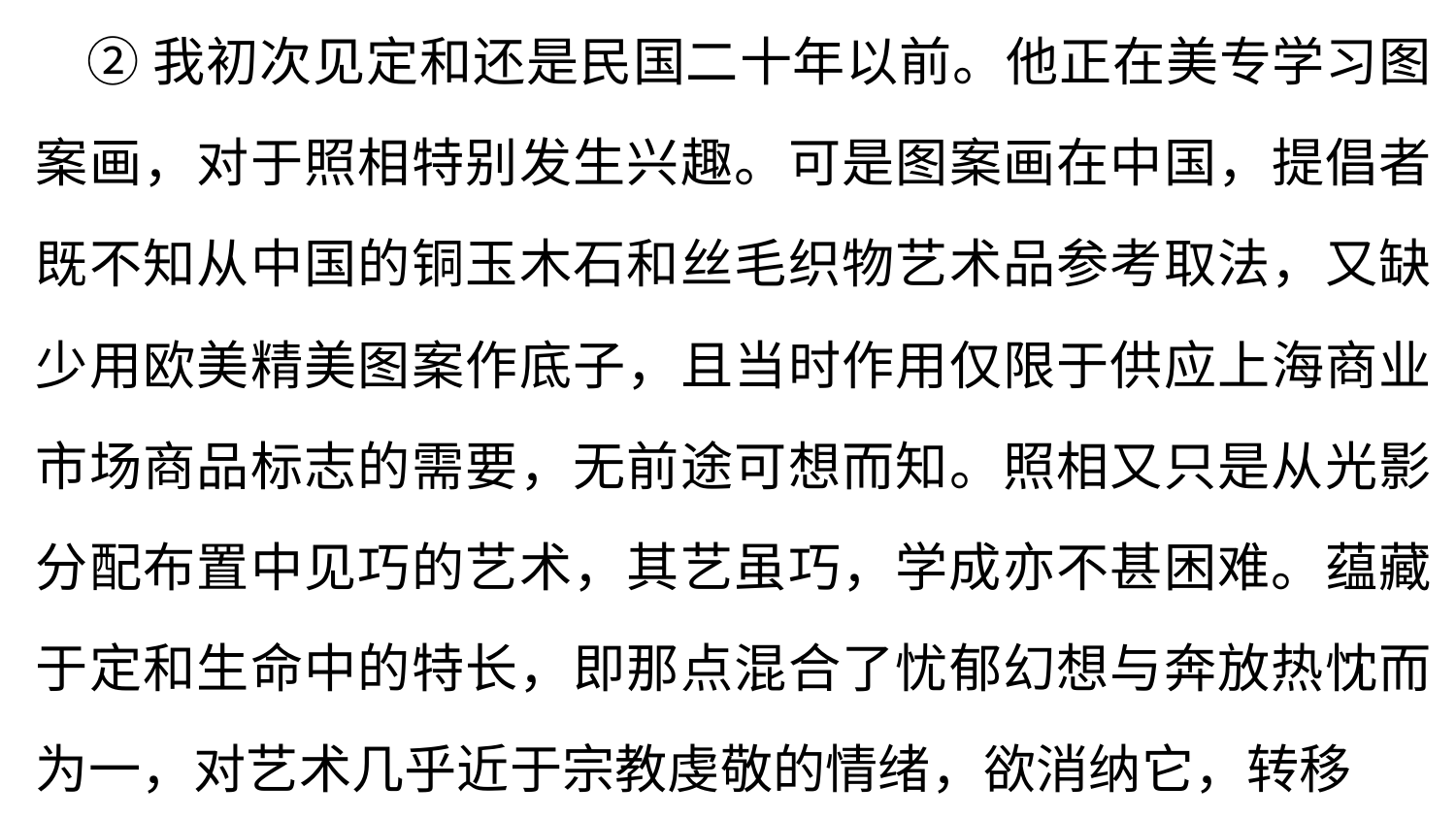

②我初次见定和还是民国二十年以前。他正在美专学习图案画，对于照相特别发生兴趣。可是图案画在中国，提倡者既不知从中国的铜玉木石和丝毛织物艺术品参考取法，又缺少用欧美精美图案作底子，且当时作用仅限于供应上海商业市场商品标志的需要，无前途可想而知。照相又只是从光影分配布置中见巧的艺术，其艺虽巧，学成亦不甚困难。蕴藏于定和生命中的特长，即那点混合了忧郁幻想与奔放热忱而为一，对艺术几乎近于宗教虔敬的情绪，欲消纳它，转移